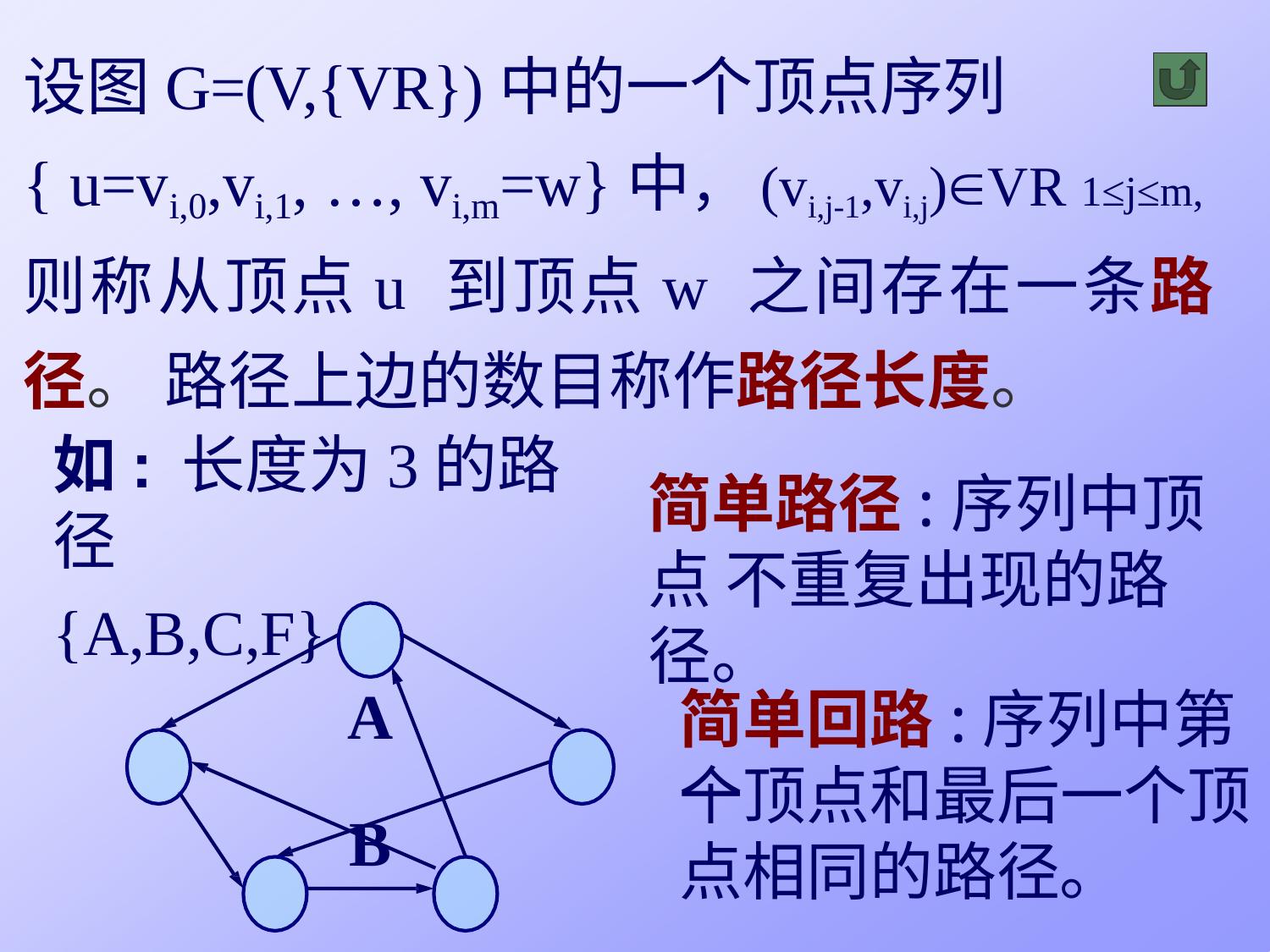

设图G=(V,{VR})中的一个顶点序列
{ u=vi,0,vi,1, …, vi,m=w}中，(vi,j-1,vi,j)∈VR 1≤j≤m,  则称从顶点u 到顶点w 之间存在一条路径。 路径上边的数目称作路径长度。

如:长度为3的路径
{A,B,C,F}
A
B	E
C	F
简单路径:序列中顶点 不重复出现的路径。

简单回路:序列中第一

个顶点和最后一个顶 点相同的路径。